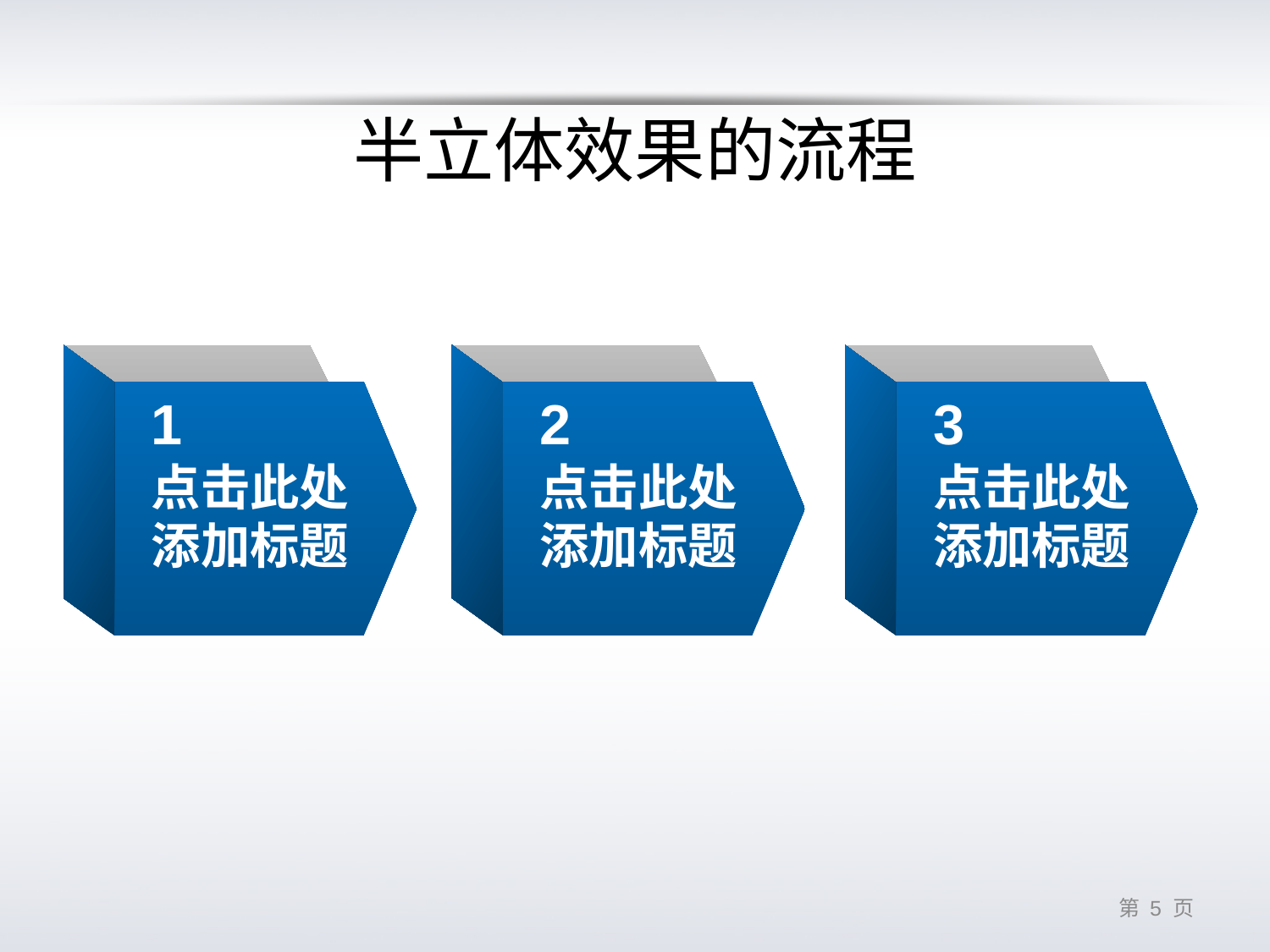

# 半立体效果的流程

1
点击此处添加标题

2
点击此处添加标题

3
点击此处添加标题

第 5 页